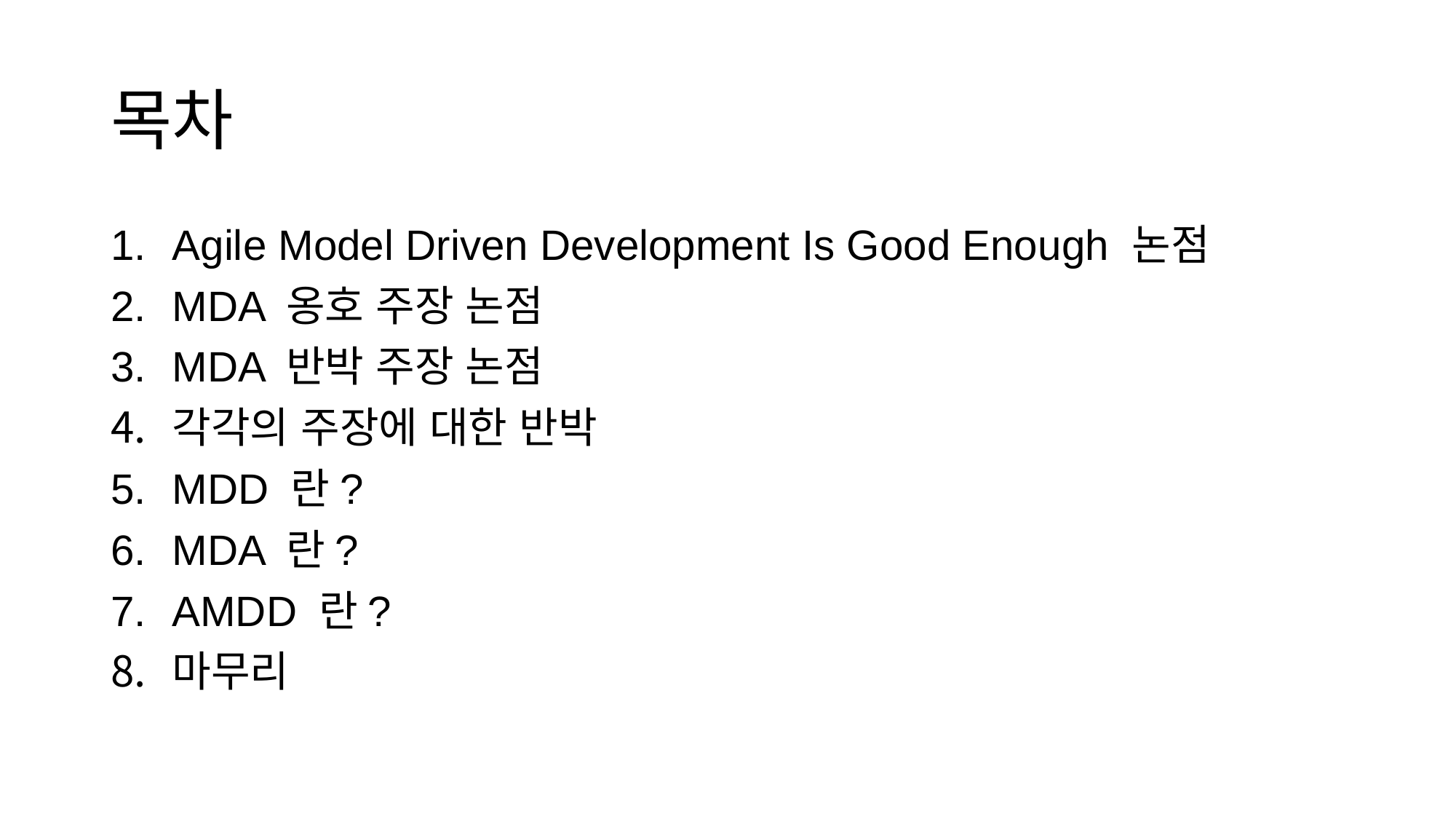

# 목차
Agile Model Driven Development Is Good Enough 논점
MDA 옹호 주장 논점
MDA 반박 주장 논점
각각의 주장에 대한 반박
MDD 란?
MDA 란?
AMDD 란?
마무리